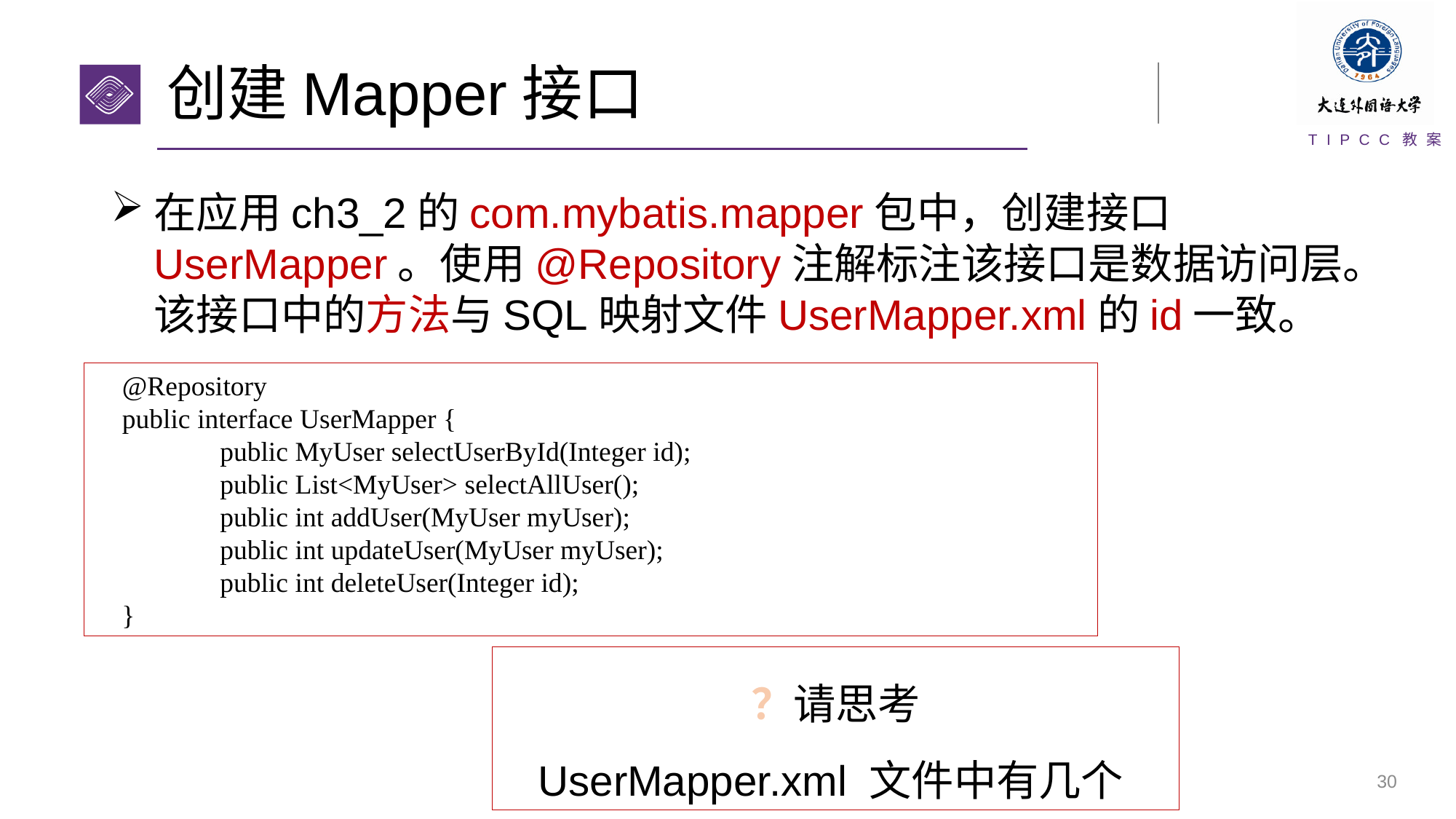

# 创建Mapper接口
在应用ch3_2的com.mybatis.mapper包中，创建接口UserMapper。使用@Repository注解标注该接口是数据访问层。该接口中的方法与SQL映射文件UserMapper.xml的id一致。
@Repository
public interface UserMapper {
	public MyUser selectUserById(Integer id);
	public List<MyUser> selectAllUser();
	public int addUser(MyUser myUser);
	public int updateUser(MyUser myUser);
	public int deleteUser(Integer id);
}
？请思考
UserMapper.xml 文件中有几个ID？
30